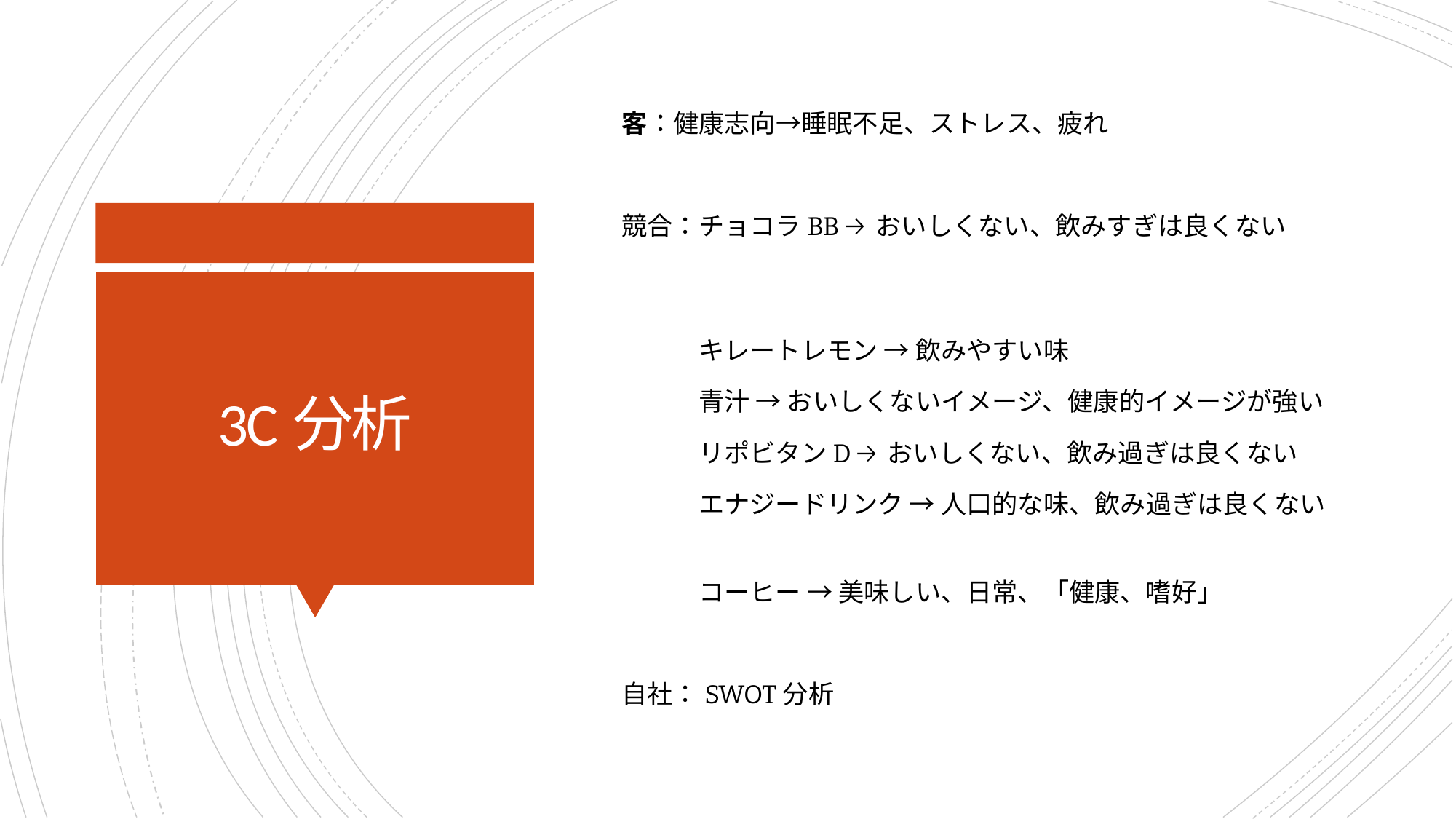

客：健康志向→睡眠不足、ストレス、疲れ

競合：チョコラBB → おいしくない、飲みすぎは良くない
　　　キレートレモン → 飲みやすい味
　　　青汁 → おいしくないイメージ、健康的イメージが強い
　　　リポビタンD → おいしくない、飲み過ぎは良くない
　　　エナジードリンク → 人口的な味、飲み過ぎは良くない
　　　コーヒー → 美味しい、日常、「健康、嗜好」

自社：SWOT分析

# 3C分析